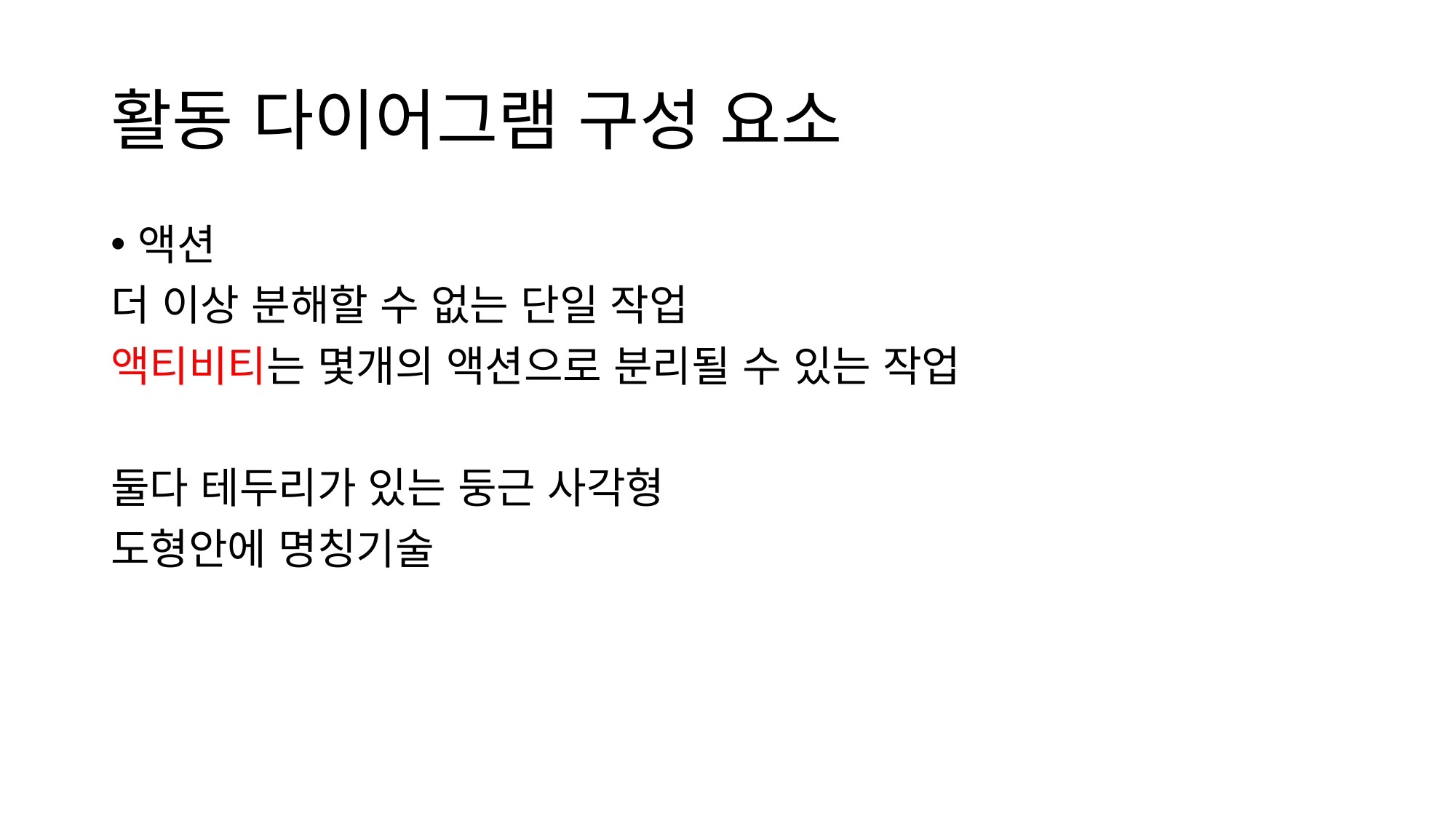

# 활동 다이어그램 구성 요소
액션
더 이상 분해할 수 없는 단일 작업
액티비티는 몇개의 액션으로 분리될 수 있는 작업

둘다 테두리가 있는 둥근 사각형
도형안에 명칭기술